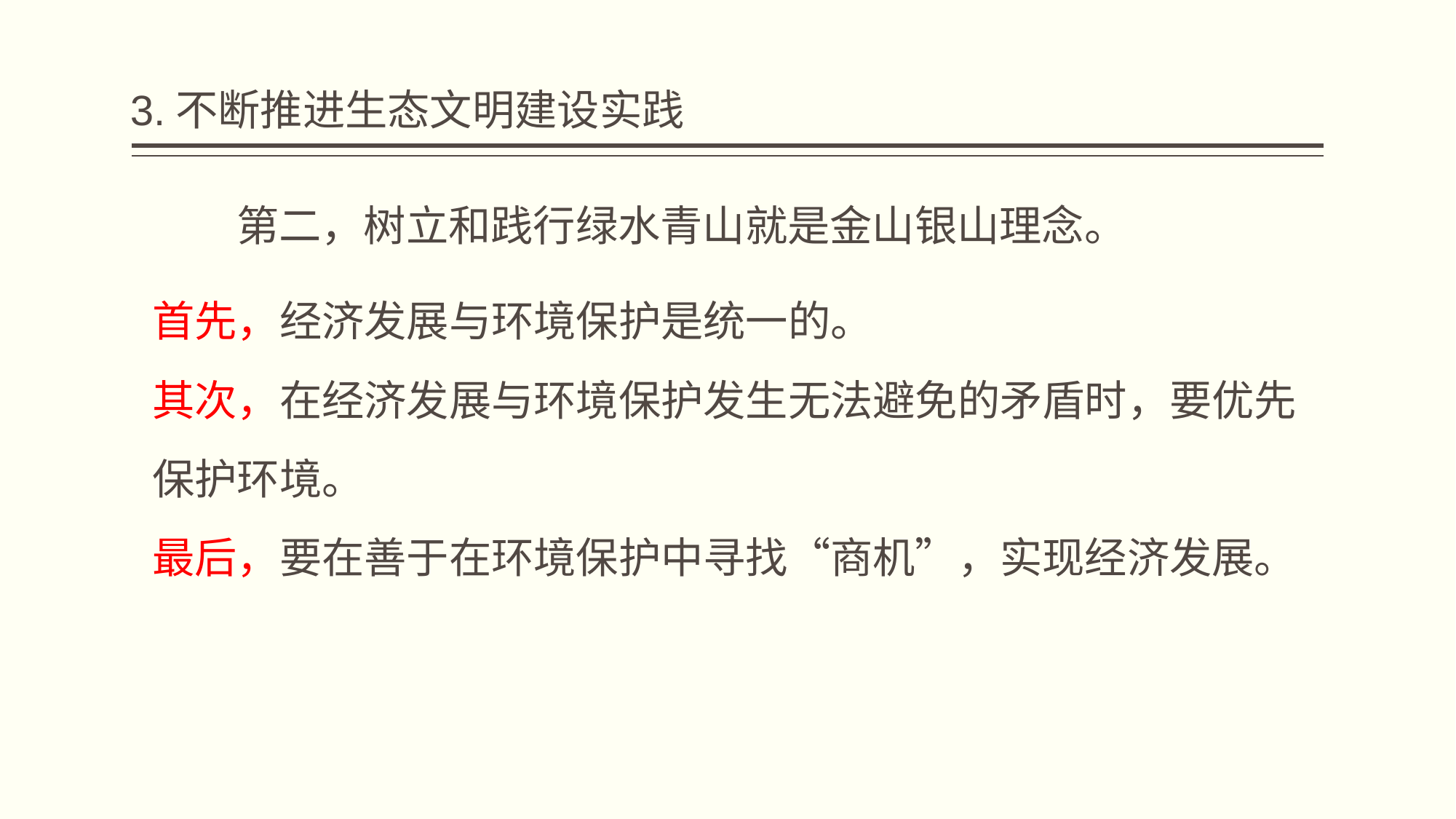

# 3.不断推进生态文明建设实践
第二，树立和践行绿水青山就是金山银山理念。
首先，经济发展与环境保护是统一的。
其次，在经济发展与环境保护发生无法避免的矛盾时，要优先保护环境。
最后，要在善于在环境保护中寻找“商机”，实现经济发展。